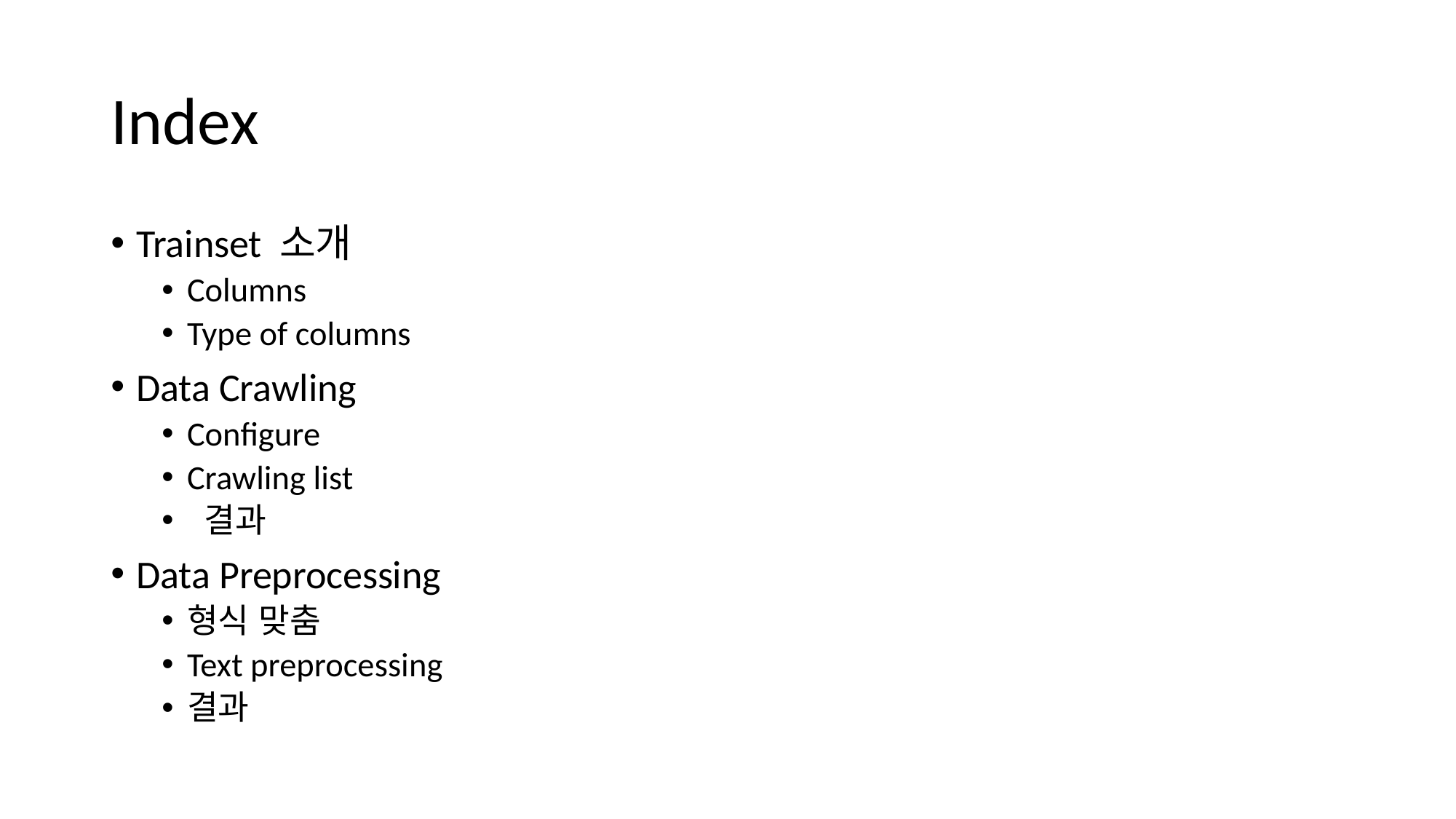

# Index
Trainset 소개
Columns
Type of columns
Data Crawling
Configure
Crawling list
 결과
Data Preprocessing
형식 맞춤
Text preprocessing
결과